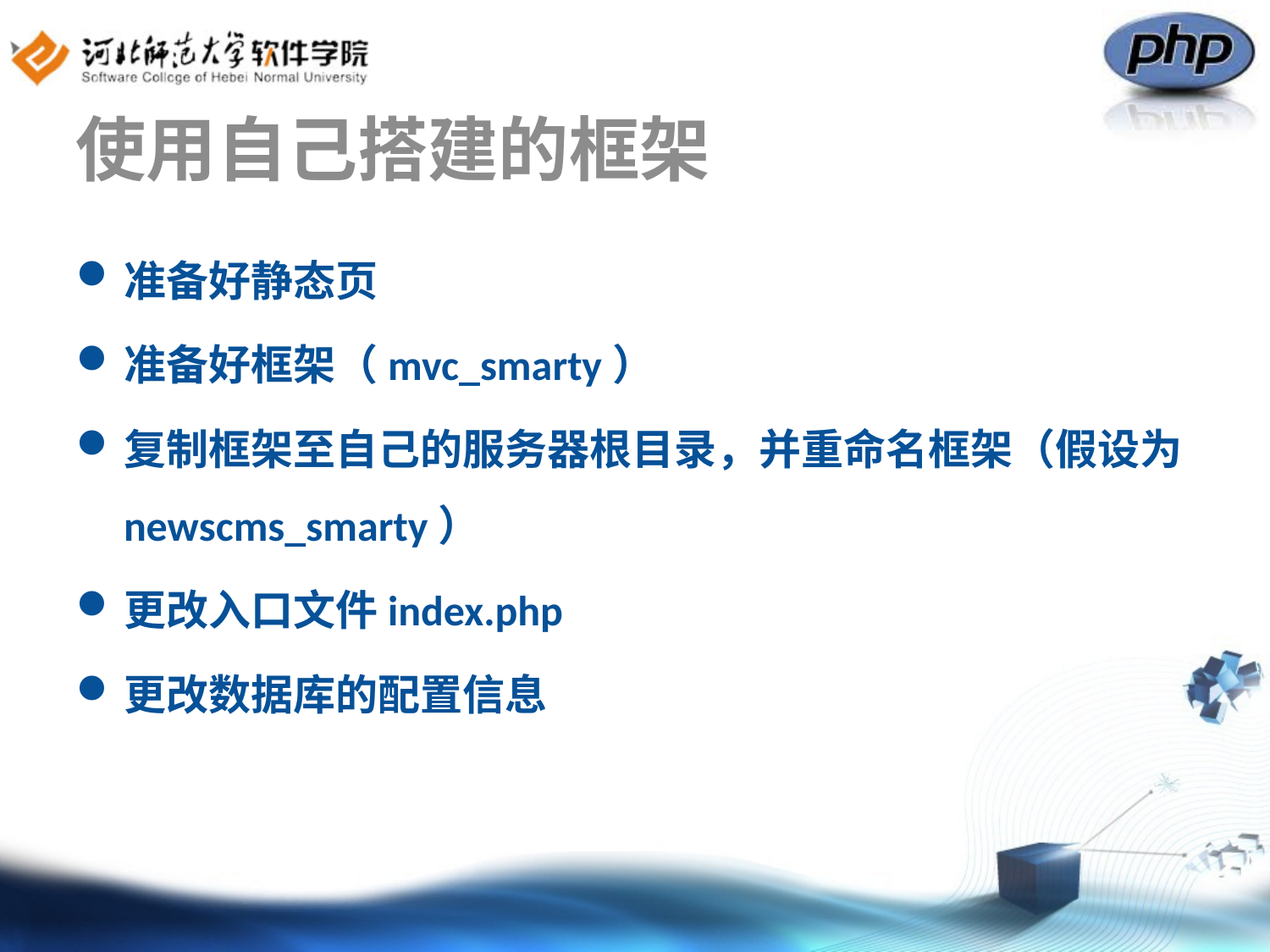

# 使用自己搭建的框架
准备好静态页
准备好框架（mvc_smarty）
复制框架至自己的服务器根目录，并重命名框架（假设为newscms_smarty）
更改入口文件index.php
更改数据库的配置信息